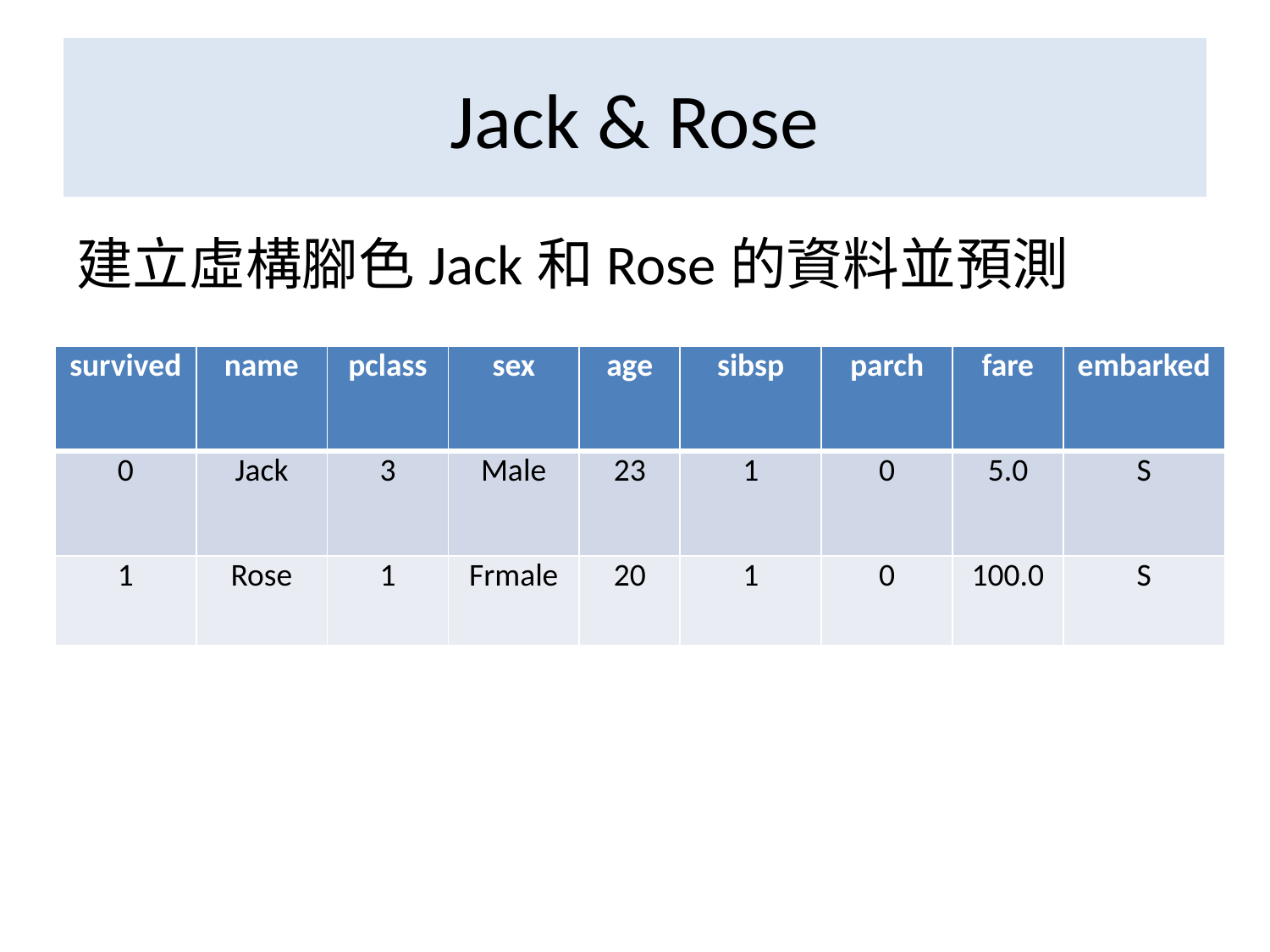

# Jack & Rose
建立虛構腳色Jack和Rose的資料並預測
| survived | name | pclass | sex | age | sibsp | parch | fare | embarked |
| --- | --- | --- | --- | --- | --- | --- | --- | --- |
| 0 | Jack | 3 | Male | 23 | 1 | 0 | 5.0 | S |
| 1 | Rose | 1 | Frmale | 20 | 1 | 0 | 100.0 | S |